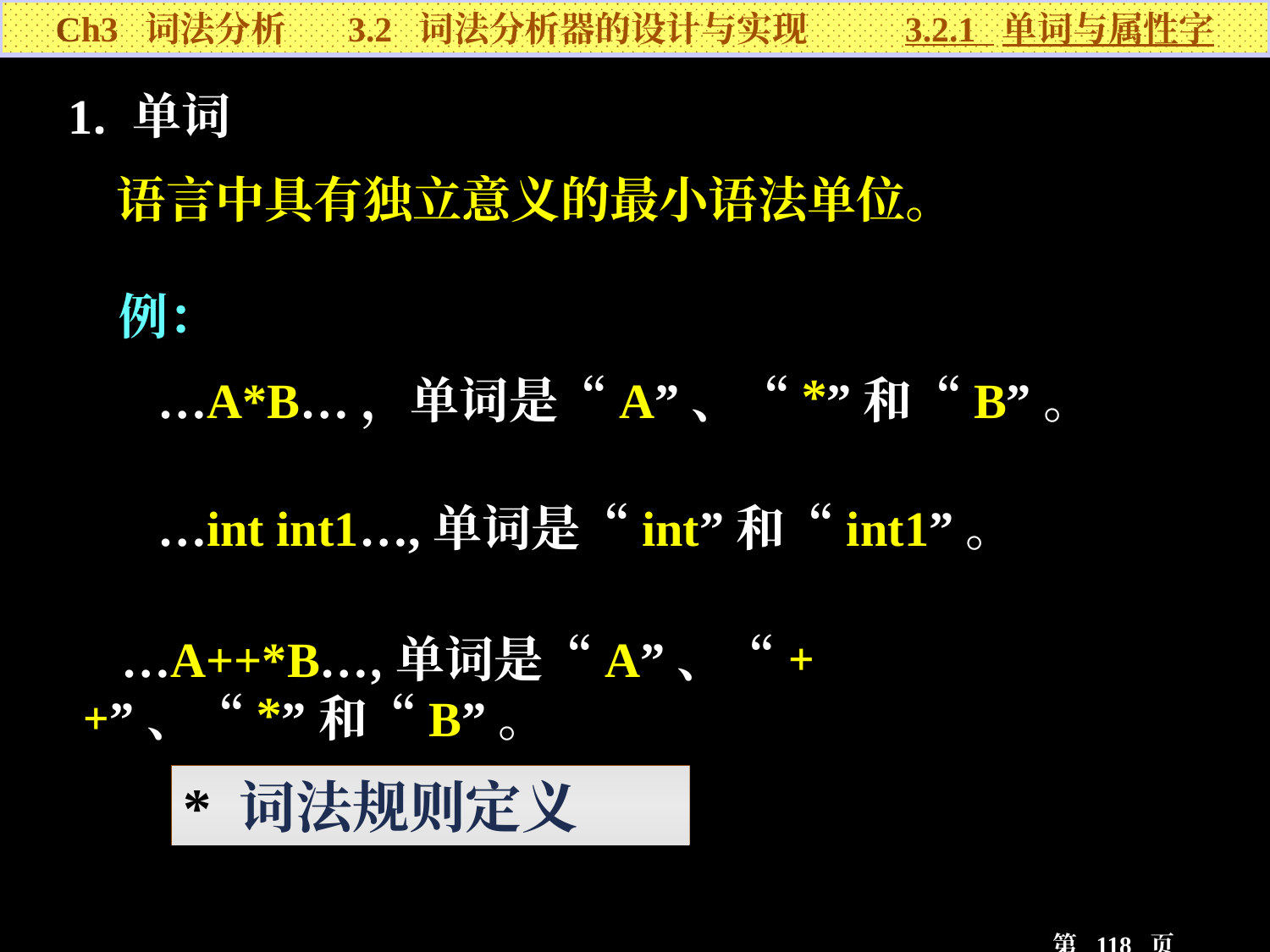

Ch3  词法分析      3.2  词法分析器的设计与实现          3.2.1  单词与属性字
1. 单词
   语言中具有独立意义的最小语法单位。
例：
   …A*B…，单词是“A”、“*”和“B”。
   …int int1…,单词是“int”和“int1”。
   …A++*B…,单词是“A”、“++”、“*”和“B”。
* 词法规则定义